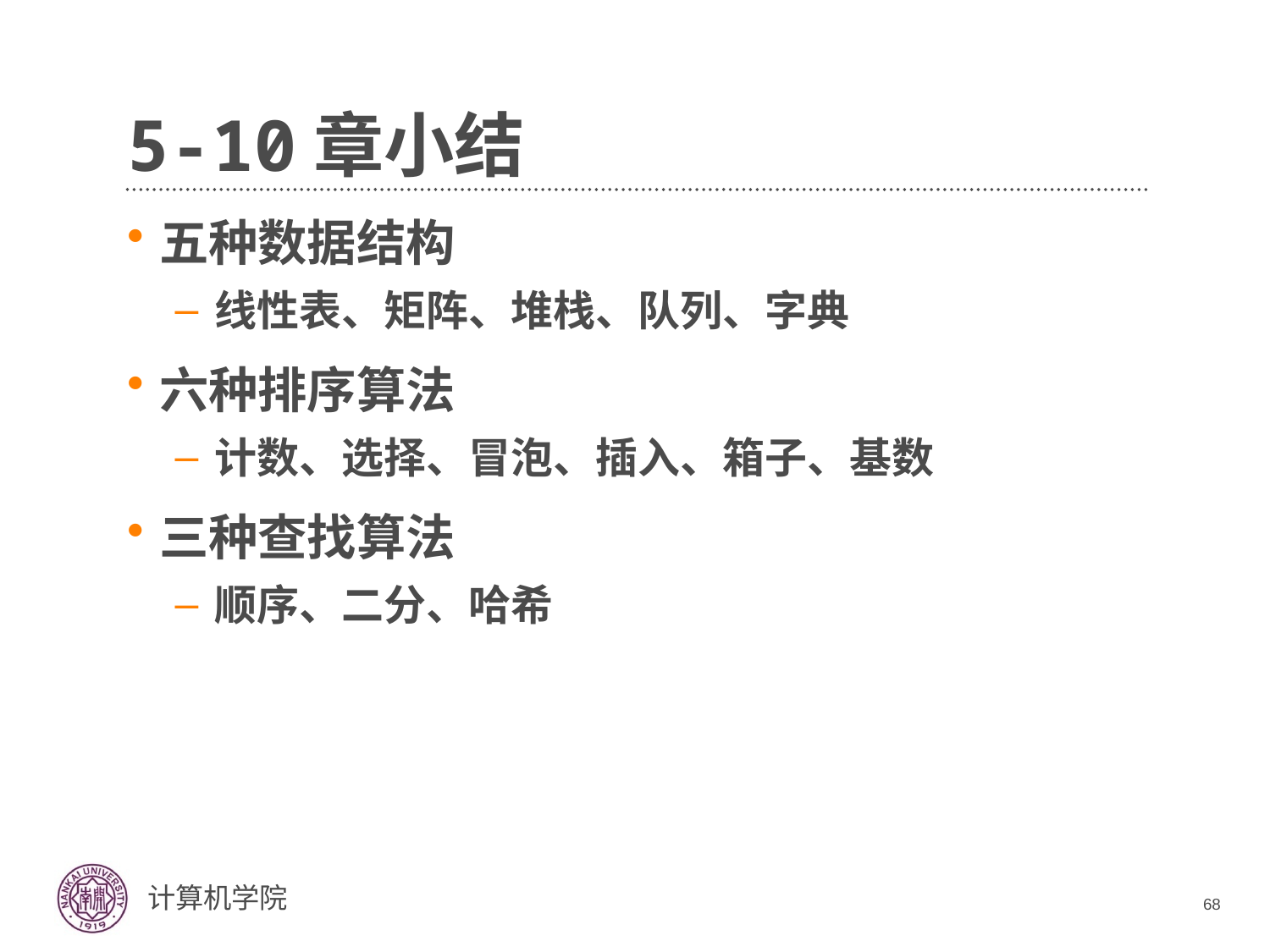

# 5-10章小结
五种数据结构
线性表、矩阵、堆栈、队列、字典
六种排序算法
计数、选择、冒泡、插入、箱子、基数
三种查找算法
顺序、二分、哈希
68